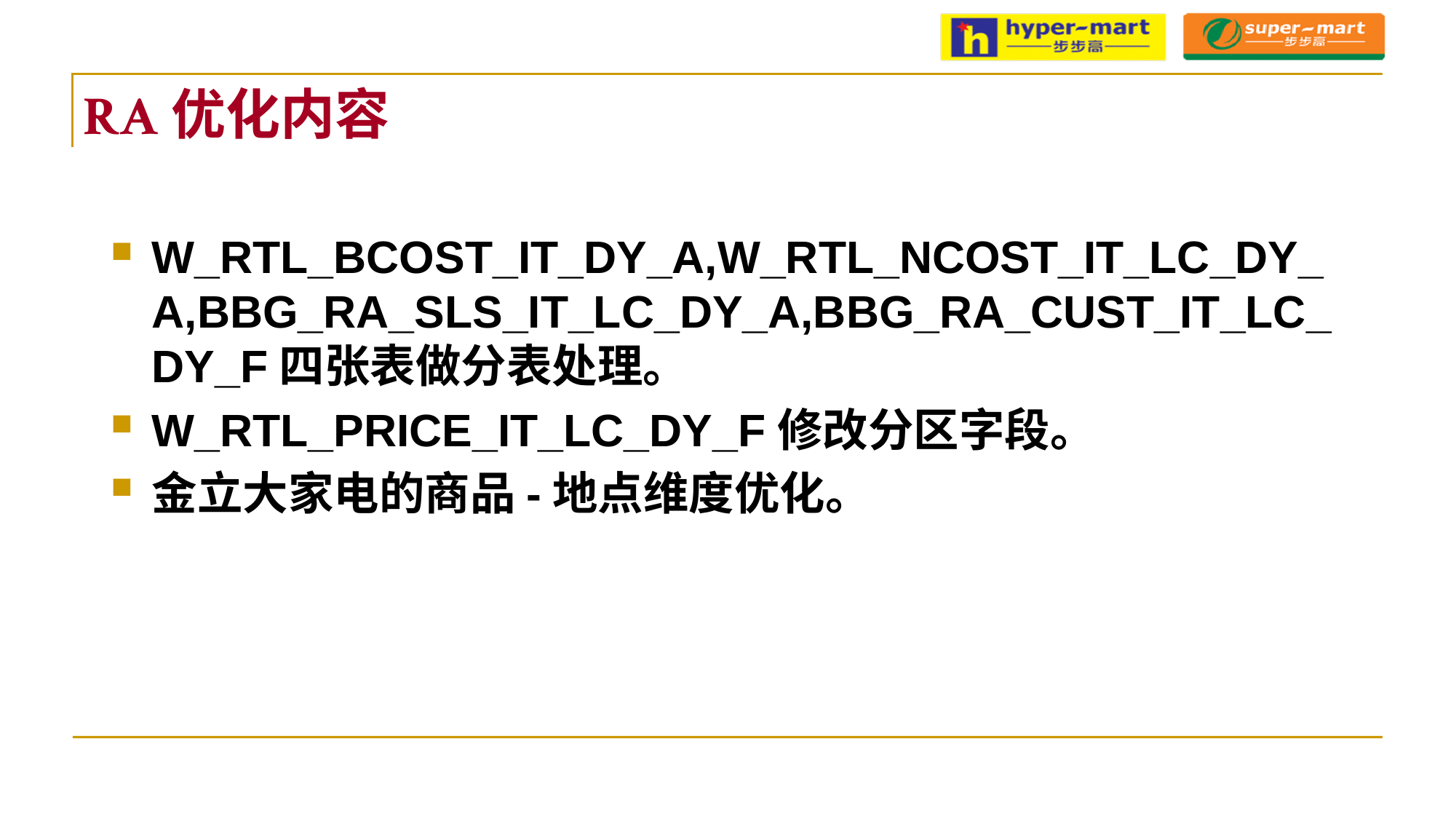

# RA优化内容
W_RTL_BCOST_IT_DY_A,W_RTL_NCOST_IT_LC_DY_A,BBG_RA_SLS_IT_LC_DY_A,BBG_RA_CUST_IT_LC_DY_F四张表做分表处理。
W_RTL_PRICE_IT_LC_DY_F修改分区字段。
金立大家电的商品-地点维度优化。